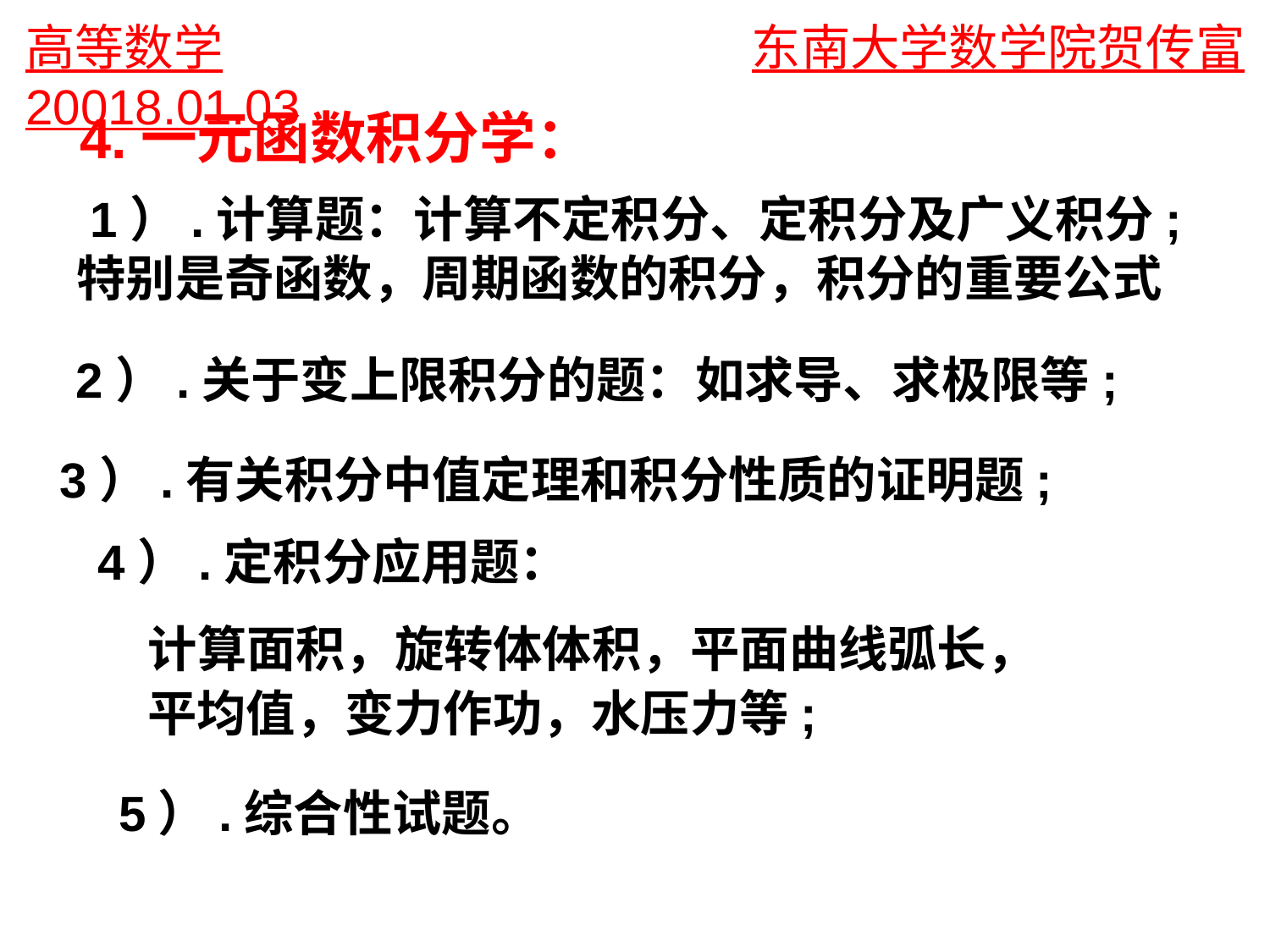

4.一元函数积分学：
 1）.计算题：计算不定积分、定积分及广义积分;
特别是奇函数，周期函数的积分，积分的重要公式
2）.关于变上限积分的题：如求导、求极限等;
3）.有关积分中值定理和积分性质的证明题;
　4）.定积分应用题：
计算面积，旋转体体积，平面曲线弧长，
平均值，变力作功，水压力等;
5）.综合性试题。